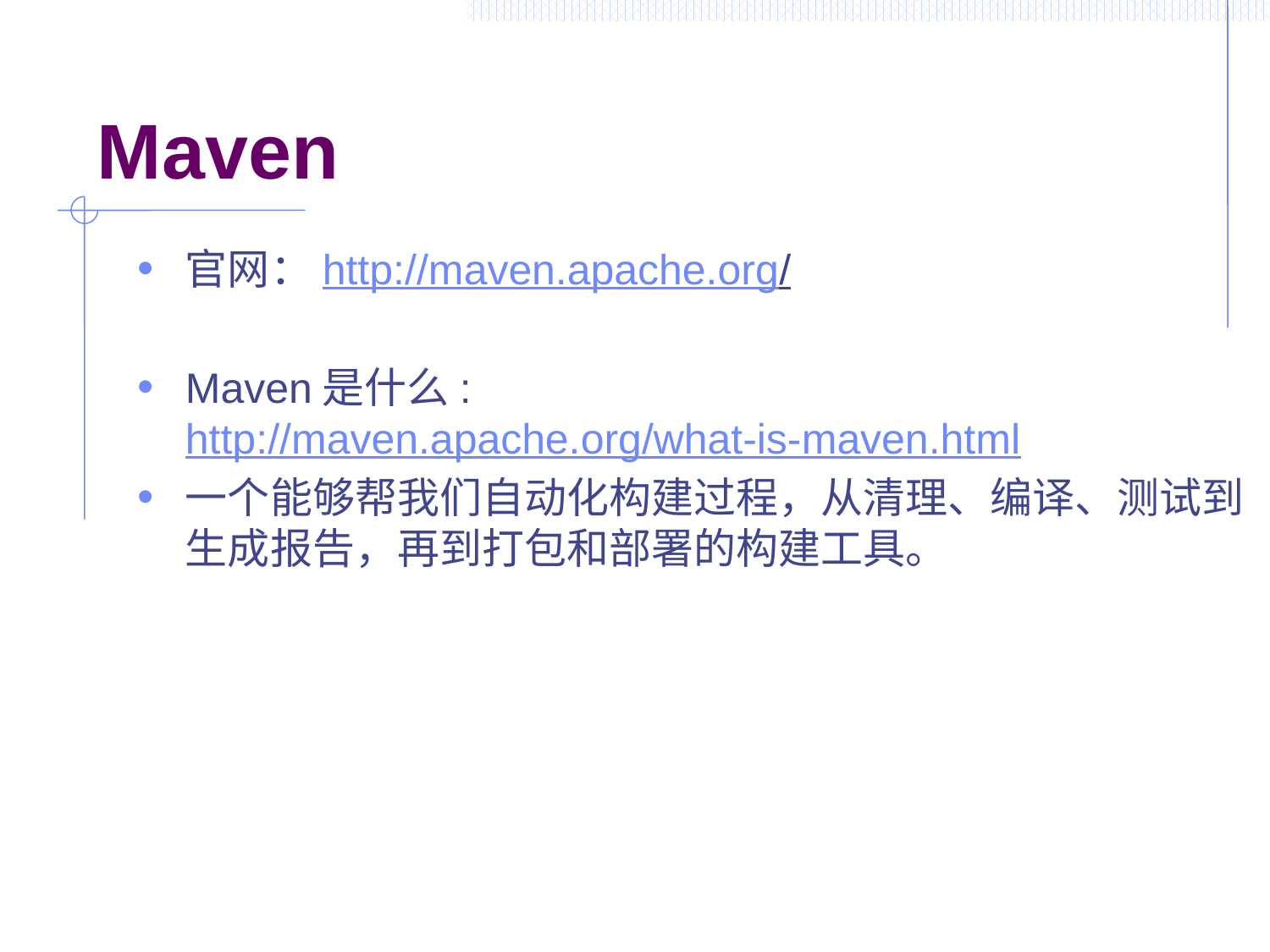

# Maven
官网：http://maven.apache.org/

Maven是什么: http://maven.apache.org/what-is-maven.html
一个能够帮我们自动化构建过程，从清理、编译、测试到生成报告，再到打包和部署的构建工具。